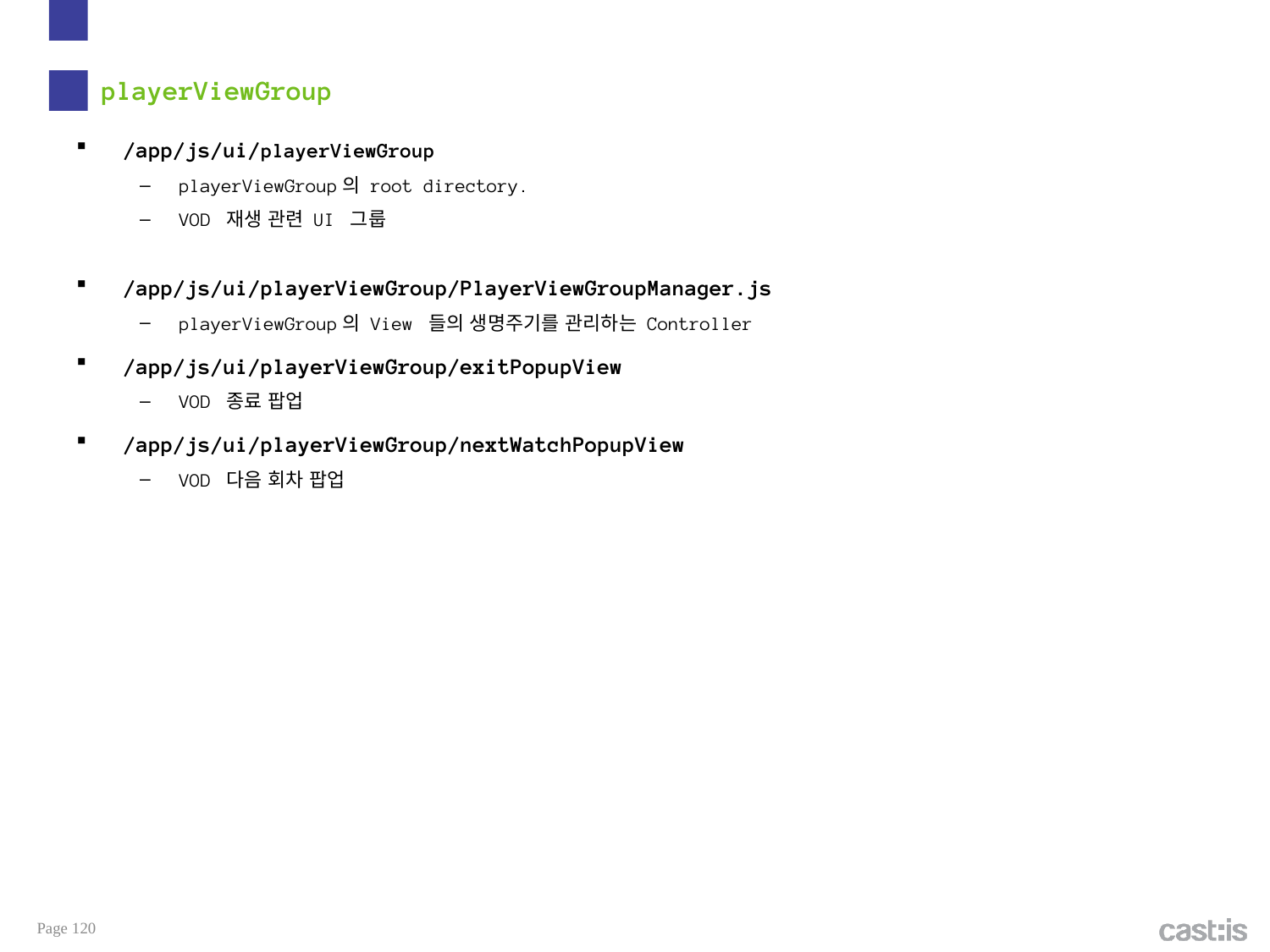

# playerViewGroup
/app/js/ui/playerViewGroup
playerViewGroup의 root directory.
VOD 재생 관련 UI 그룹

/app/js/ui/playerViewGroup/PlayerViewGroupManager.js
playerViewGroup의 View 들의 생명주기를 관리하는 Controller

/app/js/ui/playerViewGroup/exitPopupView
VOD 종료 팝업

/app/js/ui/playerViewGroup/nextWatchPopupView
VOD 다음 회차 팝업

Page 120